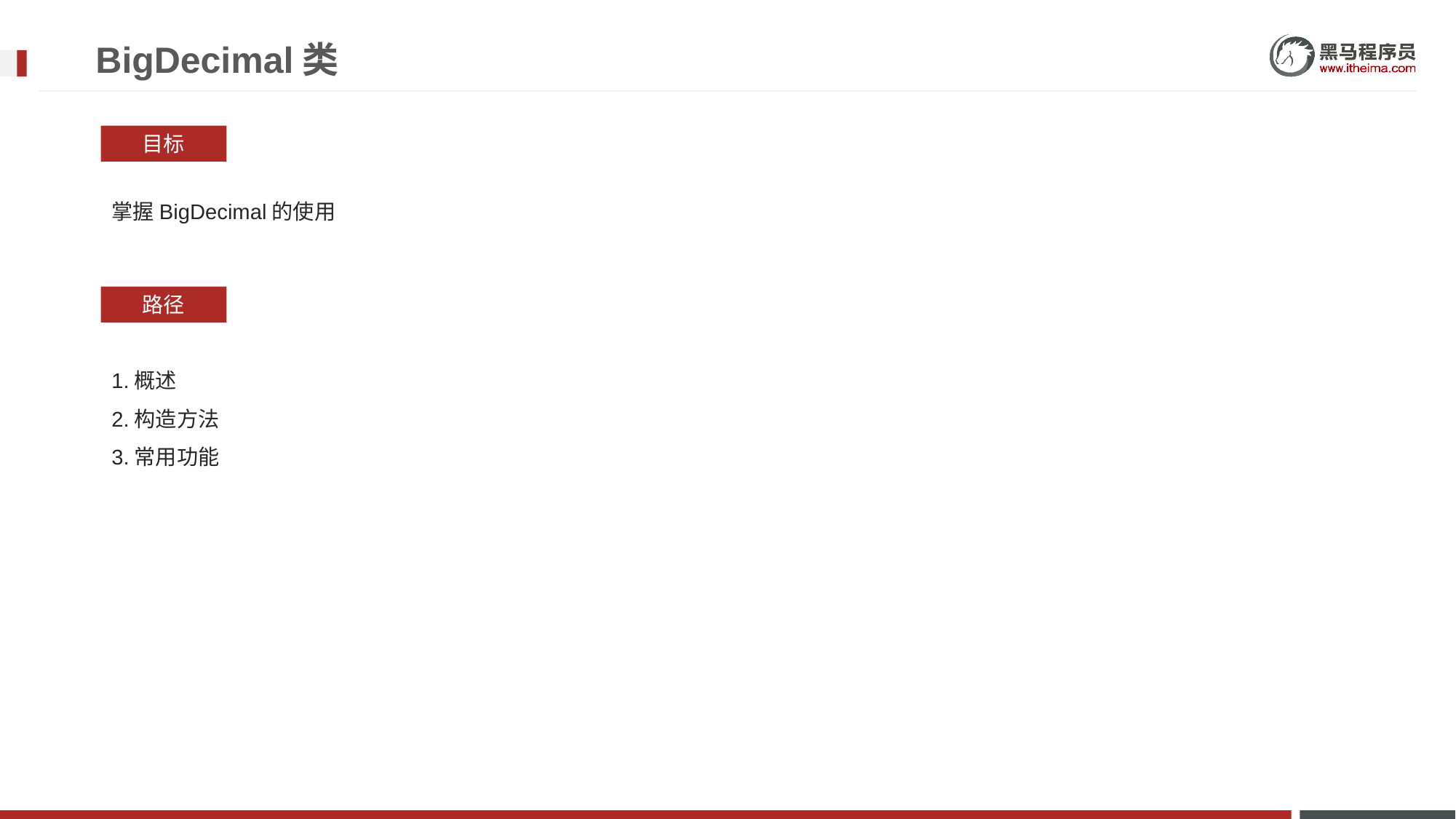

# BigDecimal类
目标
掌握BigDecimal的使用
路径
1.概述
2.构造方法
3.常用功能